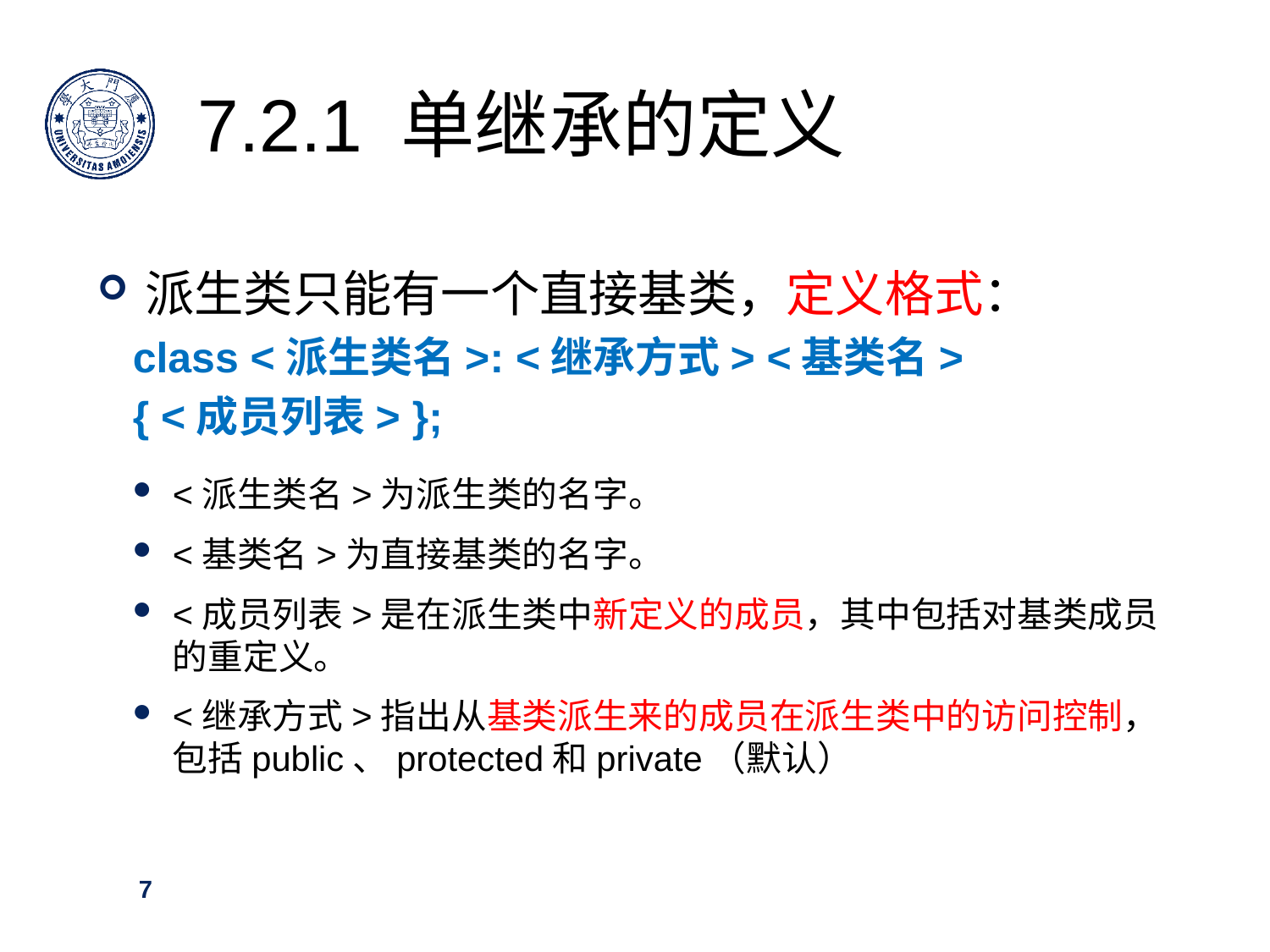

7.2.1 单继承的定义
派生类只能有一个直接基类，定义格式：
class <派生类名>: <继承方式> <基类名>
{ <成员列表> };

<派生类名>为派生类的名字。
<基类名>为直接基类的名字。
<成员列表>是在派生类中新定义的成员，其中包括对基类成员的重定义。
<继承方式>指出从基类派生来的成员在派生类中的访问控制，包括public、protected和private（默认）
7